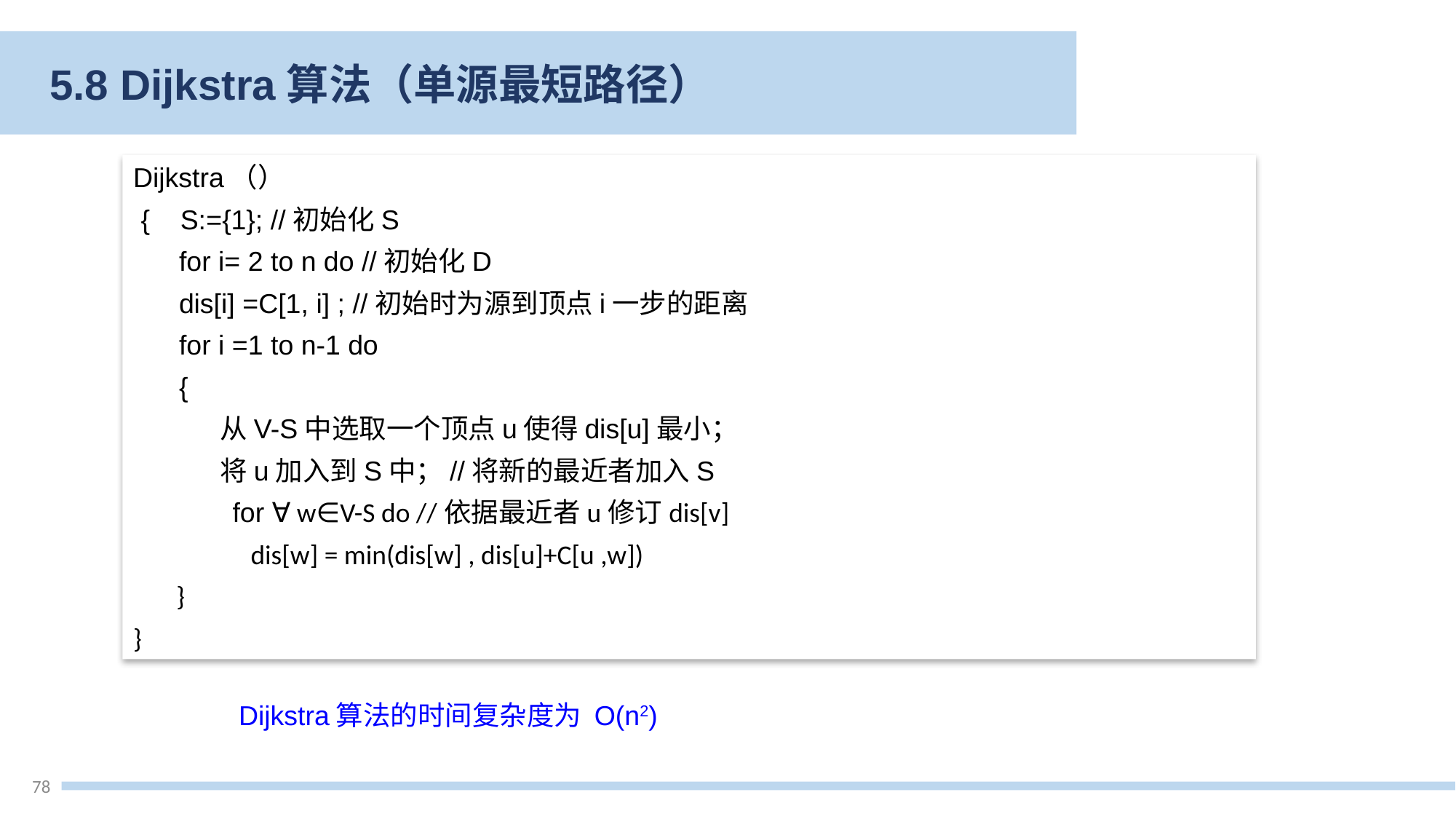

5.8 Dijkstra算法（单源最短路径）
Dijkstra（）
 {    S:={1}; //初始化S
      for i= 2 to n do //初始化D
      dis[i] =C[1, i] ; //初始时为源到顶点i一步的距离
      for i =1 to n-1 do
      {
             从V-S中选取一个顶点u使得dis[u]最小；
             将u加入到S中；//将新的最近者加入S
             for ∀ w∈V-S do //依据最近者u修订dis[v]
                   dis[w] = min(dis[w] , dis[u]+C[u ,w])
       }
}
Dijkstra算法的时间复杂度为 O(n2)
78